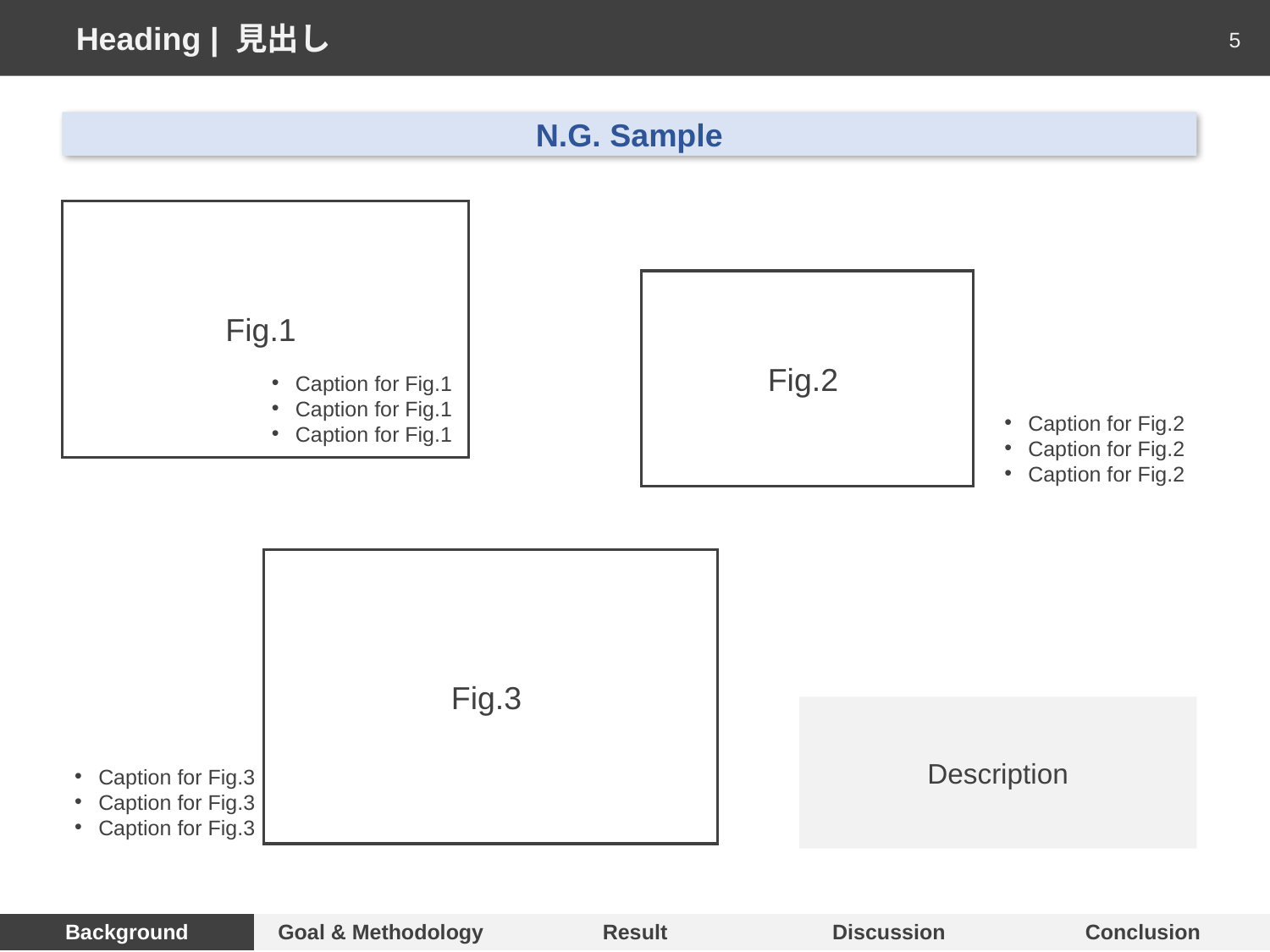

Heading | 見出し
5
N.G. Sample
Fig.1
Fig.2
Caption for Fig.1
Caption for Fig.1
Caption for Fig.1
Caption for Fig.2
Caption for Fig.2
Caption for Fig.2
Fig.3
Description
Caption for Fig.3
Caption for Fig.3
Caption for Fig.3
| Background | Goal & Methodology | Result | Discussion | Conclusion |
| --- | --- | --- | --- | --- |